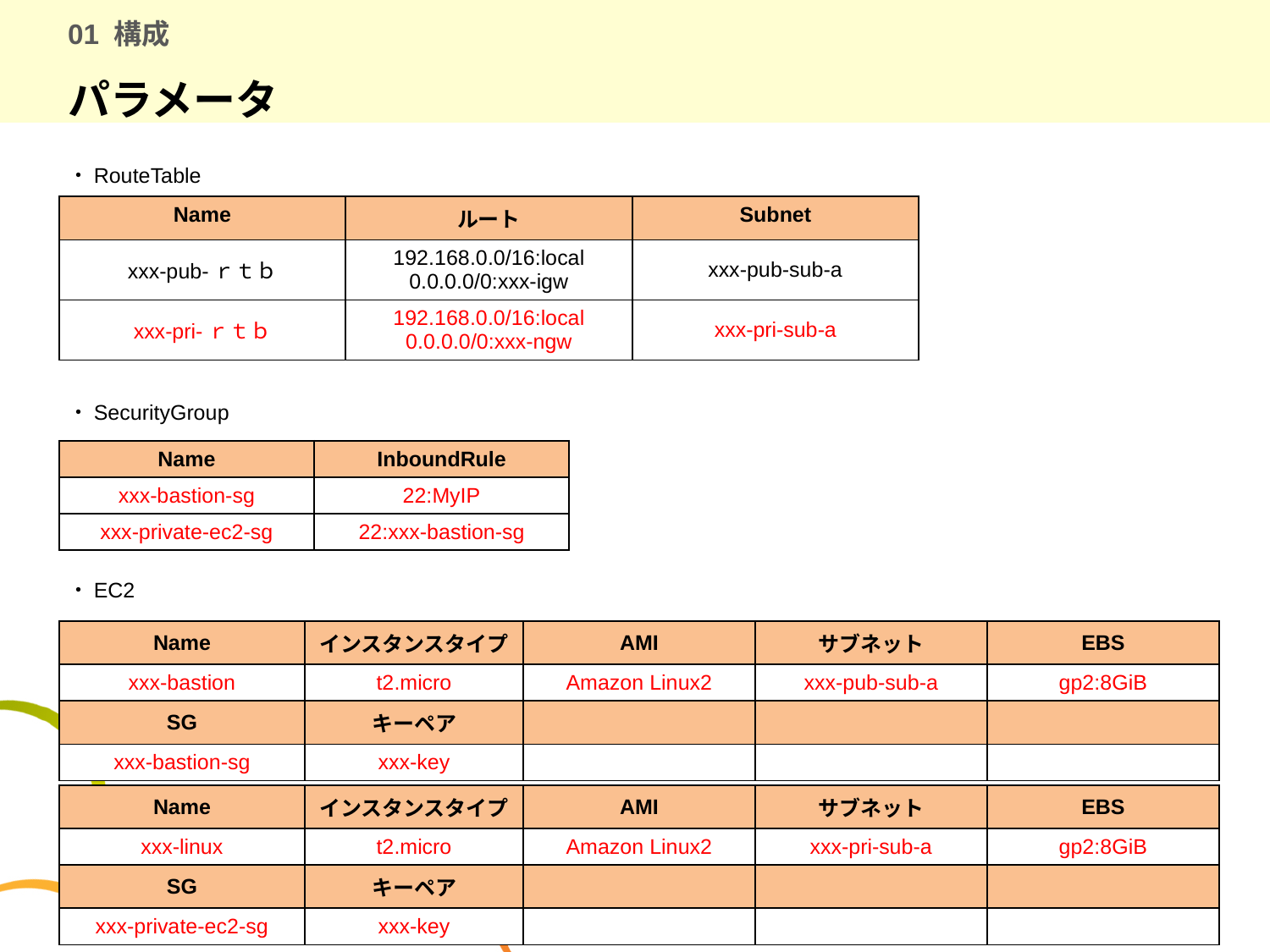

# 01 構成
パラメータ
・RouteTable

・SecurityGroup

・EC2

| Name | ルート | Subnet |
| --- | --- | --- |
| xxx-pub-ｒｔｂ | 192.168.0.0/16:local 0.0.0.0/0:xxx-igw | xxx-pub-sub-a |
| xxx-pri-ｒｔｂ | 192.168.0.0/16:local 0.0.0.0/0:xxx-ngw | xxx-pri-sub-a |
| Name | InboundRule |
| --- | --- |
| xxx-bastion-sg | 22:MyIP |
| xxx-private-ec2-sg | 22:xxx-bastion-sg |
| Name | インスタンスタイプ | AMI | サブネット | EBS |
| --- | --- | --- | --- | --- |
| xxx-bastion | t2.micro | Amazon Linux2 | xxx-pub-sub-a | gp2:8GiB |
| SG | キーペア |  |  |  |
| xxx-bastion-sg | xxx-key |  |  |  |
| Name | インスタンスタイプ | AMI | サブネット | EBS |
| --- | --- | --- | --- | --- |
| xxx-linux | t2.micro | Amazon Linux2 | xxx-pri-sub-a | gp2:8GiB |
| SG | キーペア |  |  |  |
| xxx-private-ec2-sg | xxx-key |  |  |  |